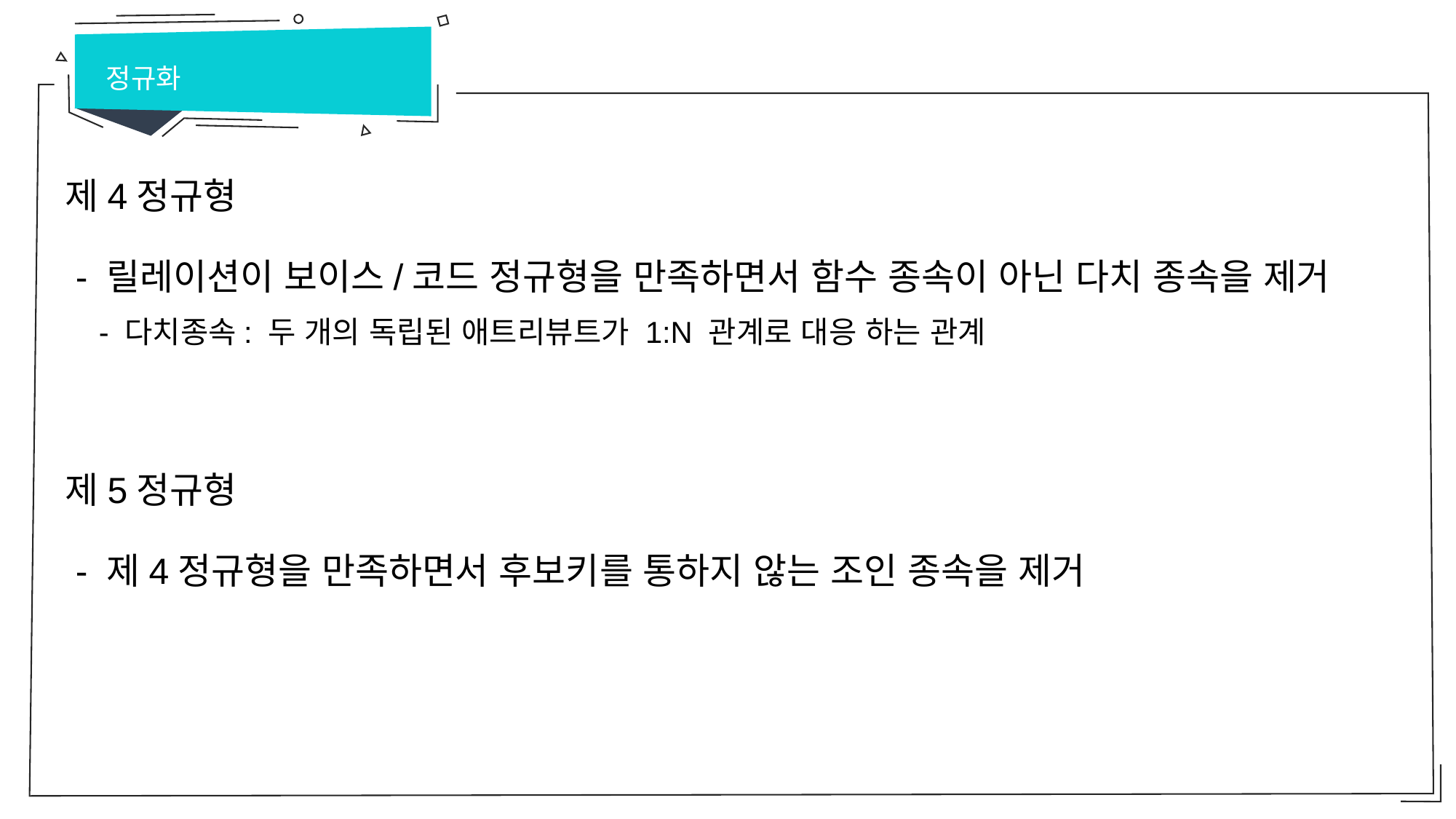

정규화
제4정규형
 - 릴레이션이 보이스/코드 정규형을 만족하면서 함수 종속이 아닌 다치 종속을 제거
    - 다치종속: 두 개의 독립된 애트리뷰트가 1:N 관계로 대응 하는 관계

제5정규형
 - 제4정규형을 만족하면서 후보키를 통하지 않는 조인 종속을 제거